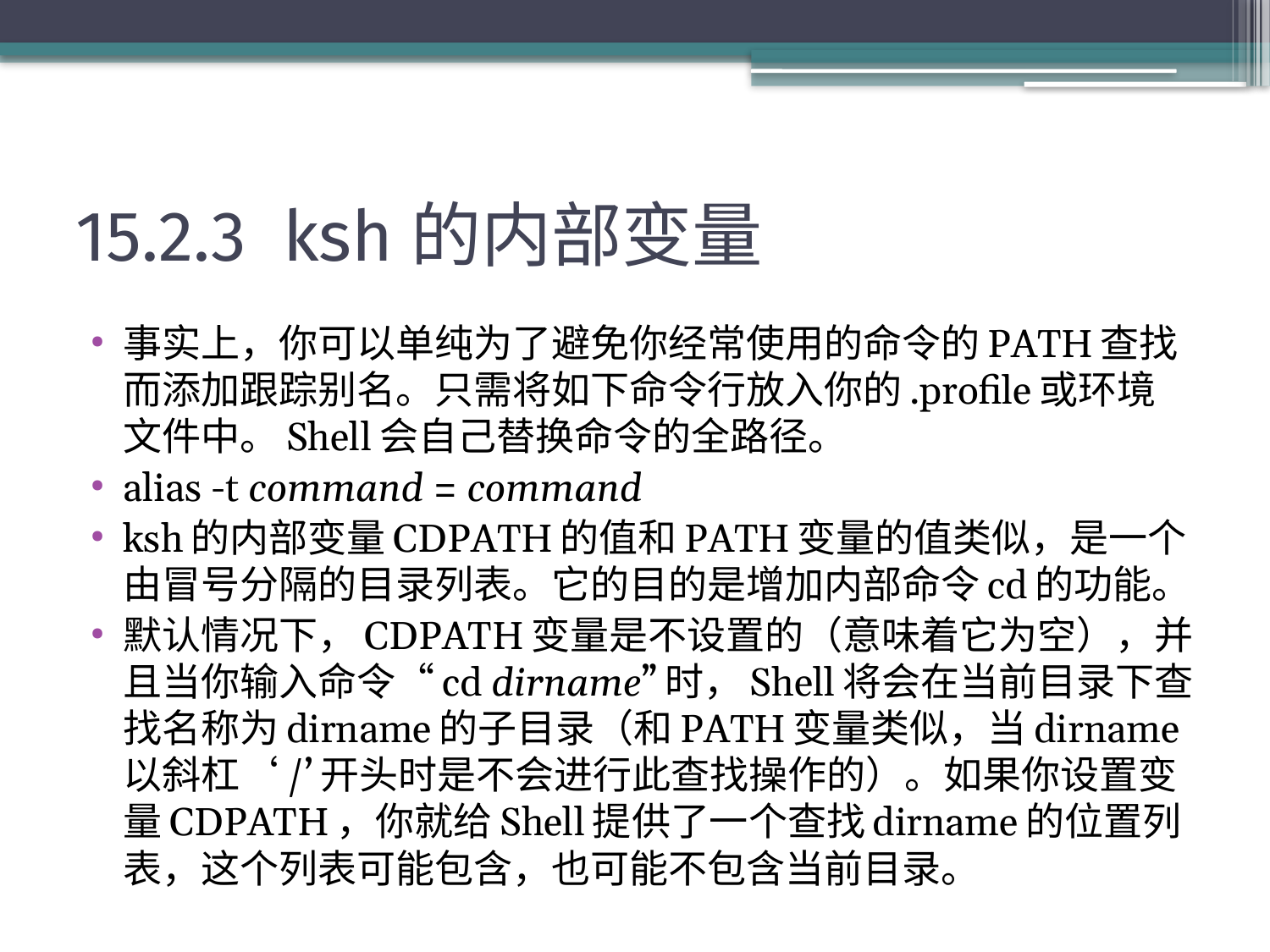

# 15.2.3  ksh的内部变量
事实上，你可以单纯为了避免你经常使用的命令的PATH查找而添加跟踪别名。只需将如下命令行放入你的.profile或环境文件中。Shell会自己替换命令的全路径。
alias -t command = command
ksh的内部变量CDPATH的值和PATH变量的值类似，是一个由冒号分隔的目录列表。它的目的是增加内部命令cd的功能。
默认情况下，CDPATH变量是不设置的（意味着它为空），并且当你输入命令“cd dirname”时，Shell将会在当前目录下查找名称为dirname的子目录（和PATH变量类似，当dirname以斜杠‘/’开头时是不会进行此查找操作的）。如果你设置变量CDPATH，你就给Shell提供了一个查找dirname的位置列表，这个列表可能包含，也可能不包含当前目录。